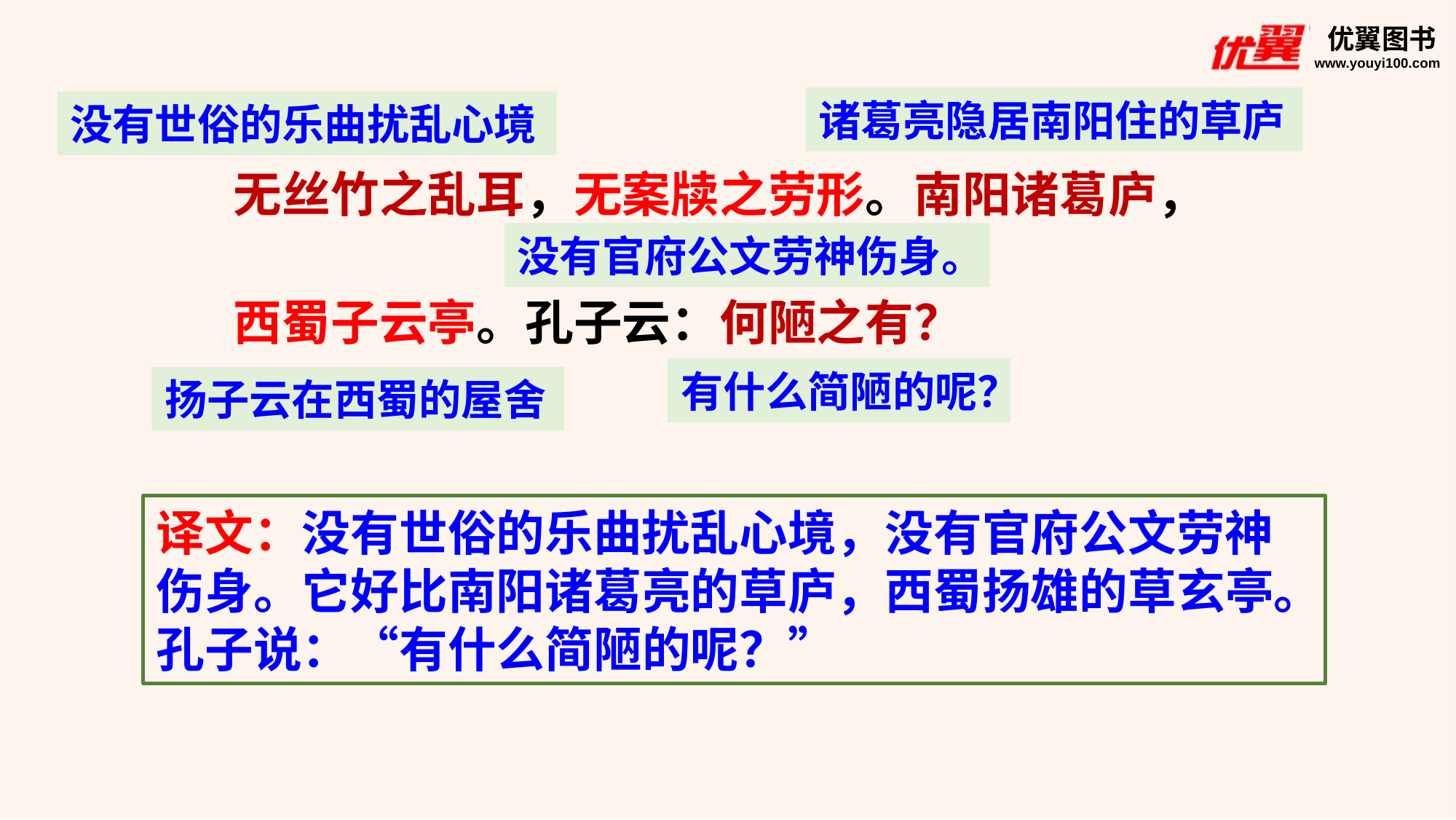

诸葛亮隐居南阳住的草庐
没有世俗的乐曲扰乱心境
无丝竹之乱耳，无案牍之劳形。南阳诸葛庐，

西蜀子云亭。孔子云：何陋之有？
没有官府公文劳神伤身。
有什么简陋的呢？
扬子云在西蜀的屋舍
译文：没有世俗的乐曲扰乱心境，没有官府公文劳神伤身。它好比南阳诸葛亮的草庐，西蜀扬雄的草玄亭。孔子说：“有什么简陋的呢？”